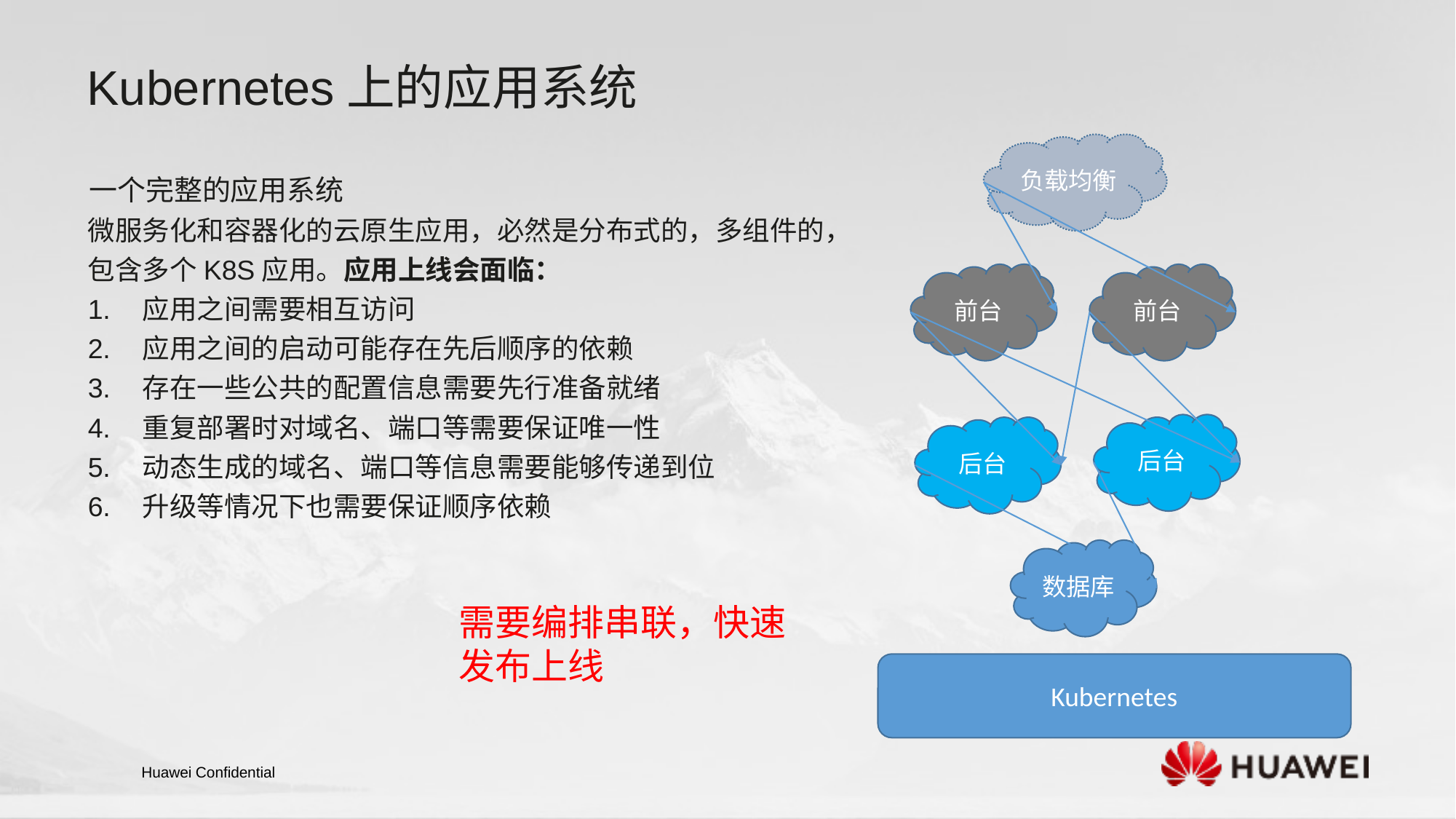

Kubernetes上的应用系统

负载均衡
一个完整的应用系统
微服务化和容器化的云原生应用，必然是分布式的，多组件的，
包含多个K8S应用。应用上线会面临：
应用之间需要相互访问
应用之间的启动可能存在先后顺序的依赖
存在一些公共的配置信息需要先行准备就绪
重复部署时对域名、端口等需要保证唯一性
动态生成的域名、端口等信息需要能够传递到位
升级等情况下也需要保证顺序依赖

前台
前台
后台
后台
数据库
需要编排串联，快速发布上线
Kubernetes